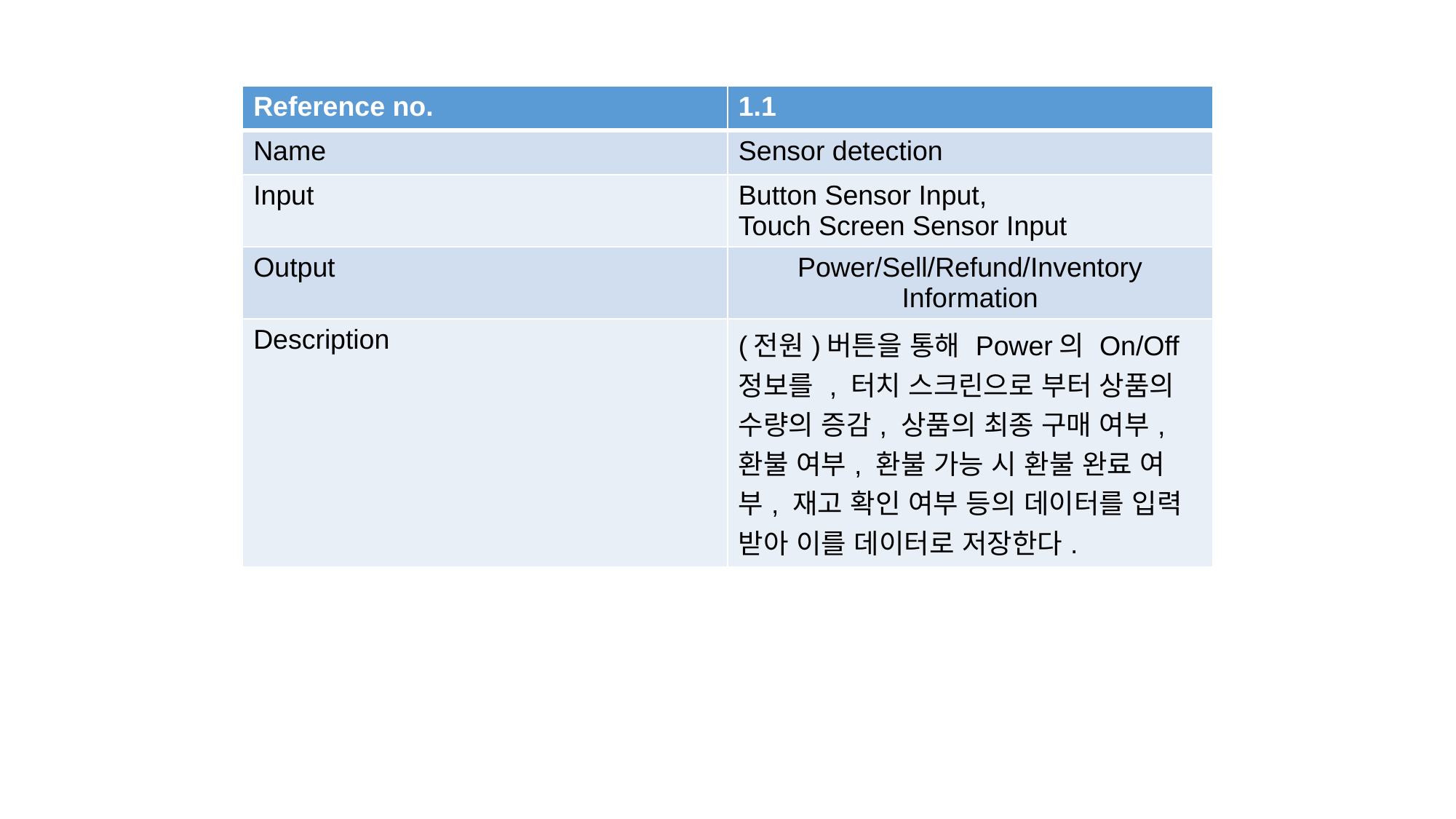

| Reference no. | 1.1 |
| --- | --- |
| Name | Sensor detection |
| Input | Button Sensor Input, Touch Screen Sensor Input |
| Output | Power/Sell/Refund/Inventory Information |
| Description | (전원)버튼을 통해 Power의 On/Off 정보를 , 터치 스크린으로 부터 상품의 수량의 증감, 상품의 최종 구매 여부, 환불 여부, 환불 가능 시 환불 완료 여부, 재고 확인 여부 등의 데이터를 입력 받아 이를 데이터로 저장한다. |